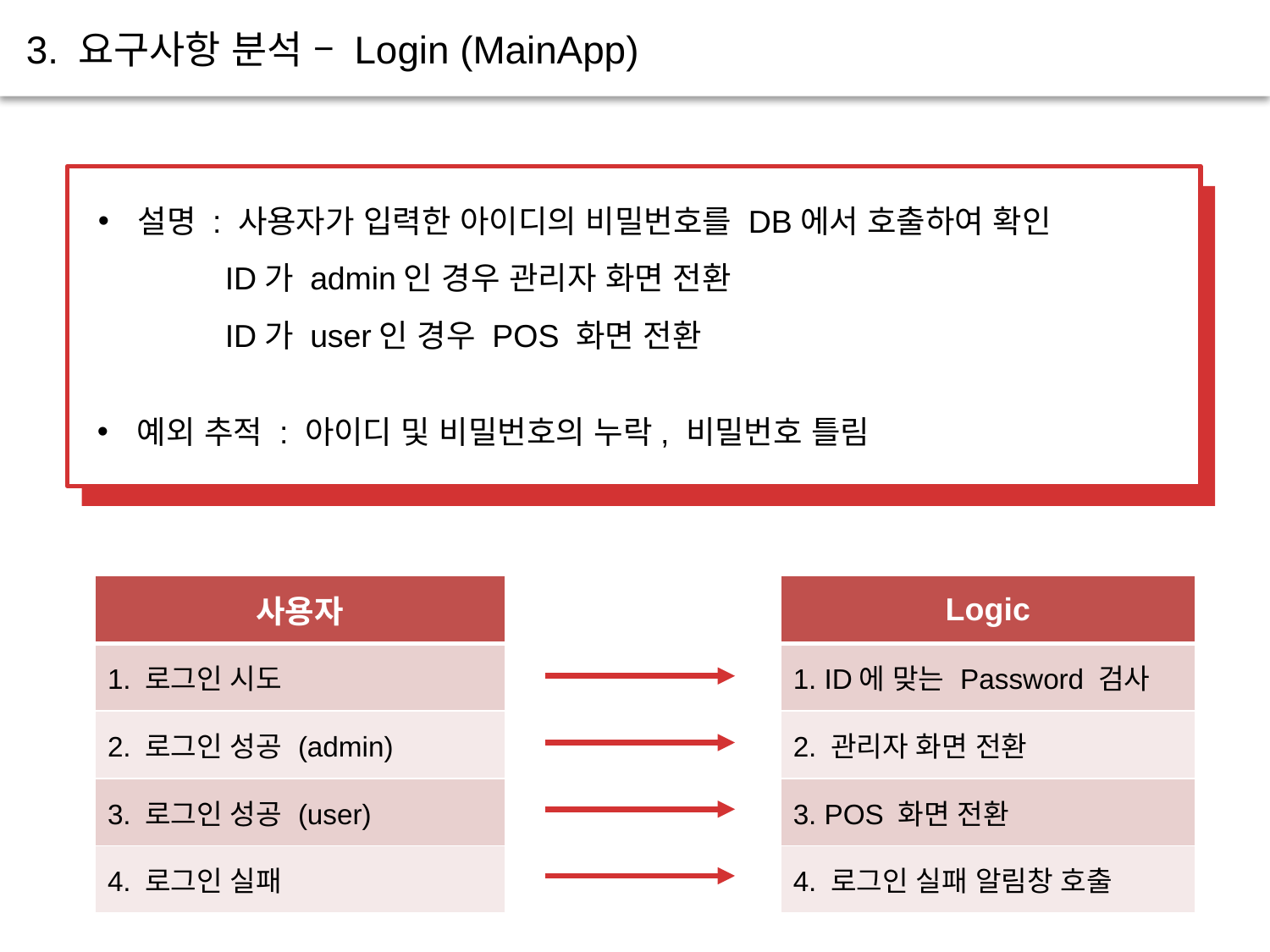

3. 요구사항 분석 – Login (MainApp)

설명 : 사용자가 입력한 아이디의 비밀번호를 DB에서 호출하여 확인
	ID가 admin인 경우 관리자 화면 전환
	ID가 user인 경우 POS 화면 전환

예외 추적 : 아이디 및 비밀번호의 누락, 비밀번호 틀림
| 사용자 |
| --- |
| 1. 로그인 시도 |
| 2. 로그인 성공 (admin) |
| 3. 로그인 성공 (user) |
| 4. 로그인 실패 |
| Logic |
| --- |
| 1. ID에 맞는 Password 검사 |
| 2. 관리자 화면 전환 |
| 3. POS 화면 전환 |
| 4. 로그인 실패 알림창 호출 |